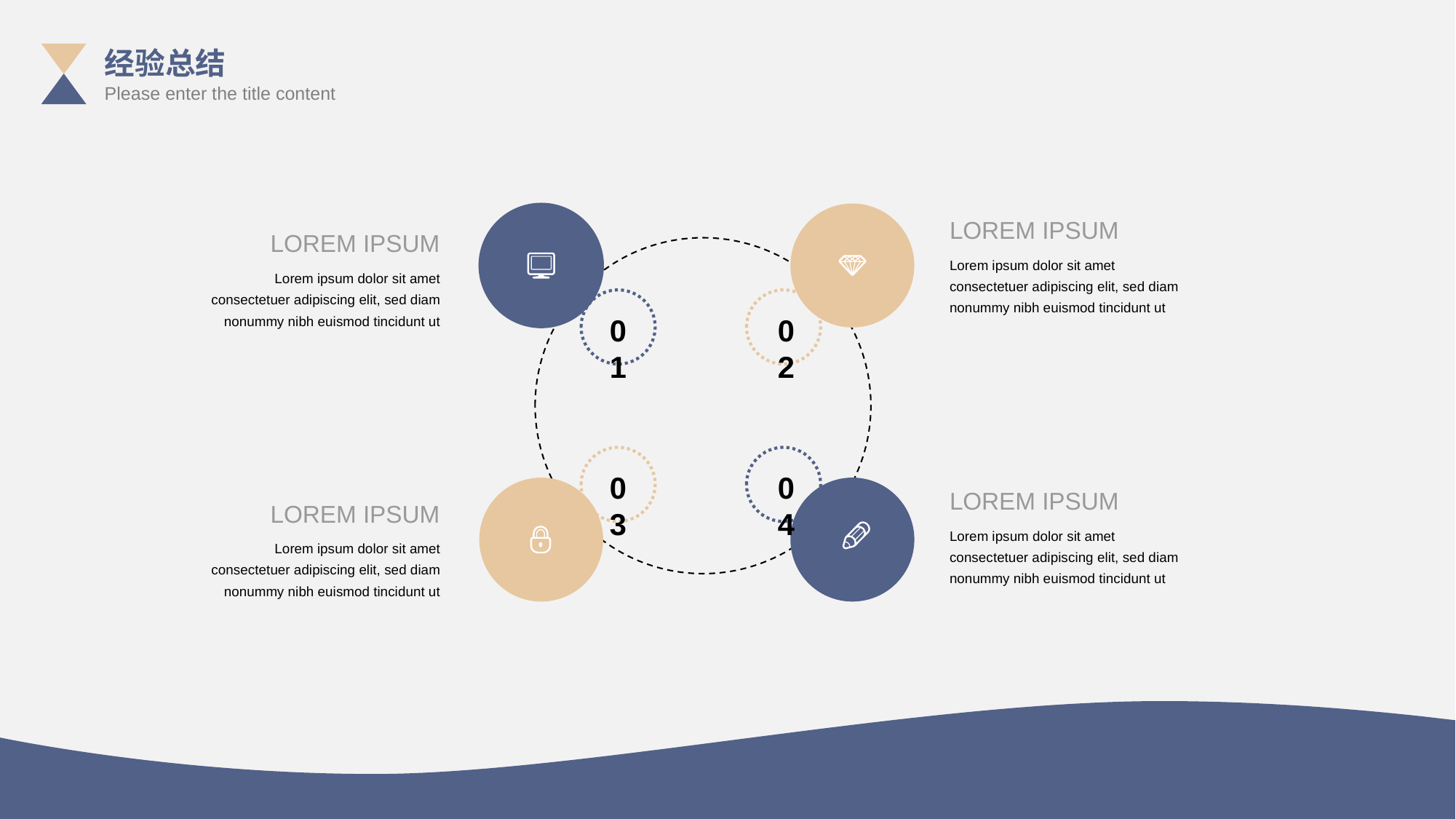

经验总结
Please enter the title content

LOREM IPSUM
LOREM IPSUM

Lorem ipsum dolor sit amet consectetuer adipiscing elit, sed diam nonummy nibh euismod tincidunt ut

Lorem ipsum dolor sit amet consectetuer adipiscing elit, sed diam nonummy nibh euismod tincidunt ut

01
02

03
04

LOREM IPSUM
LOREM IPSUM
Lorem ipsum dolor sit amet consectetuer adipiscing elit, sed diam nonummy nibh euismod tincidunt ut

Lorem ipsum dolor sit amet consectetuer adipiscing elit, sed diam nonummy nibh euismod tincidunt ut